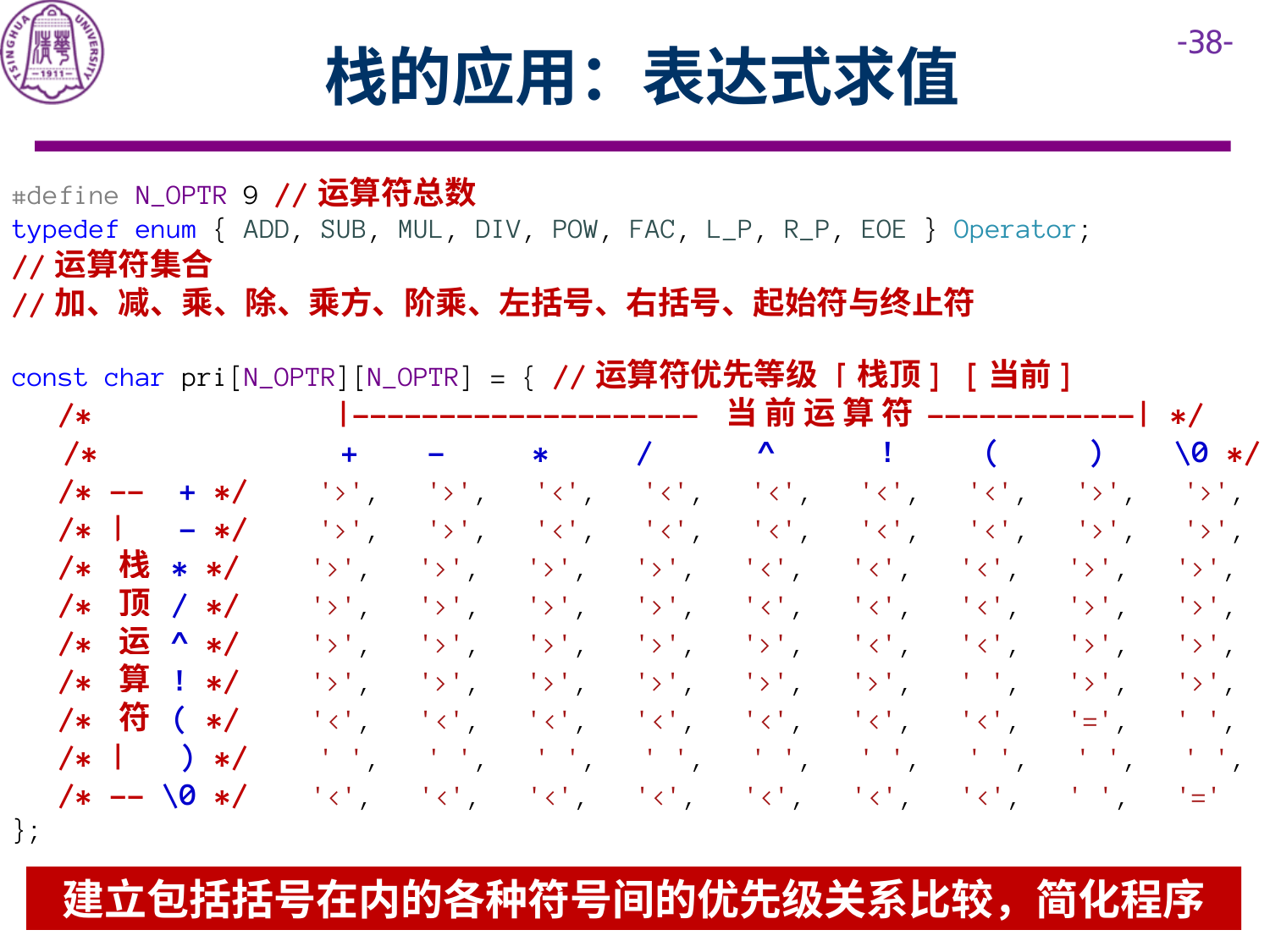

# 栈的应用：表达式求值
#define N_OPTR 9 //运算符总数
typedef enum { ADD, SUB, MUL, DIV, POW, FAC, L_P, R_P, EOE } Operator;
//运算符集合
//加、减、乘、除、乘方、阶乘、左括号、右括号、起始符与终止符

const char pri[N_OPTR][N_OPTR] = { //运算符优先等级 [栈顶] [当前]
   /*              |-------------------- 当 前 运 算 符 ------------| */
   /*              +    -     *     /      ^      !     (     )    \0 */
   /* --  + */    '>',   '>',   '<',   '<',   '<',   '<',   '<',   '>',   '>',
   /* |   - */    '>',   '>',   '<',   '<',   '<',   '<',   '<',   '>',   '>',
   /* 栈  * */    '>',   '>',   '>',   '>',   '<',   '<',   '<',   '>',   '>',
   /* 顶  / */    '>',   '>',   '>',   '>',   '<',   '<',   '<',   '>',   '>',
   /* 运  ^ */    '>',   '>',   '>',   '>',   '>',   '<',   '<',   '>',   '>',
   /* 算  ! */    '>',   '>',   '>',   '>',   '>',   '>',   ' ',   '>',   '>',
   /* 符  ( */    '<',   '<',   '<',   '<',   '<',   '<',   '<',   '=',   ' ',
   /* |   ) */    ' ',   ' ',   ' ',   ' ',   ' ',   ' ',   ' ',   ' ',   ' ',
   /* -- \0 */    '<',   '<',   '<',   '<',   '<',   '<',   '<',   ' ',   '='
};
建立包括括号在内的各种符号间的优先级关系比较，简化程序